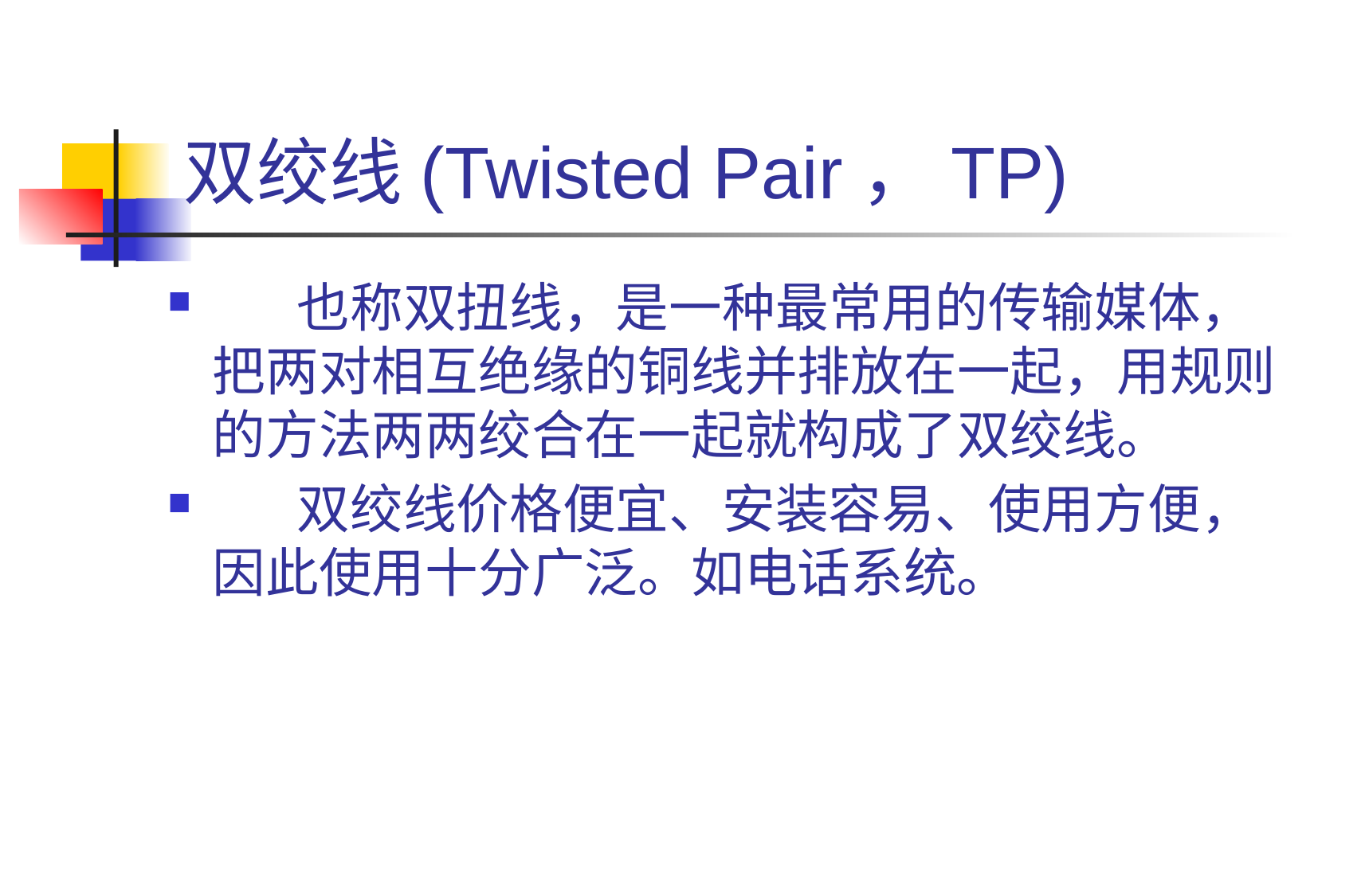

# 双绞线(Twisted Pair，TP)
      也称双扭线，是一种最常用的传输媒体，把两对相互绝缘的铜线并排放在一起，用规则的方法两两绞合在一起就构成了双绞线。
      双绞线价格便宜、安装容易、使用方便，因此使用十分广泛。如电话系统。